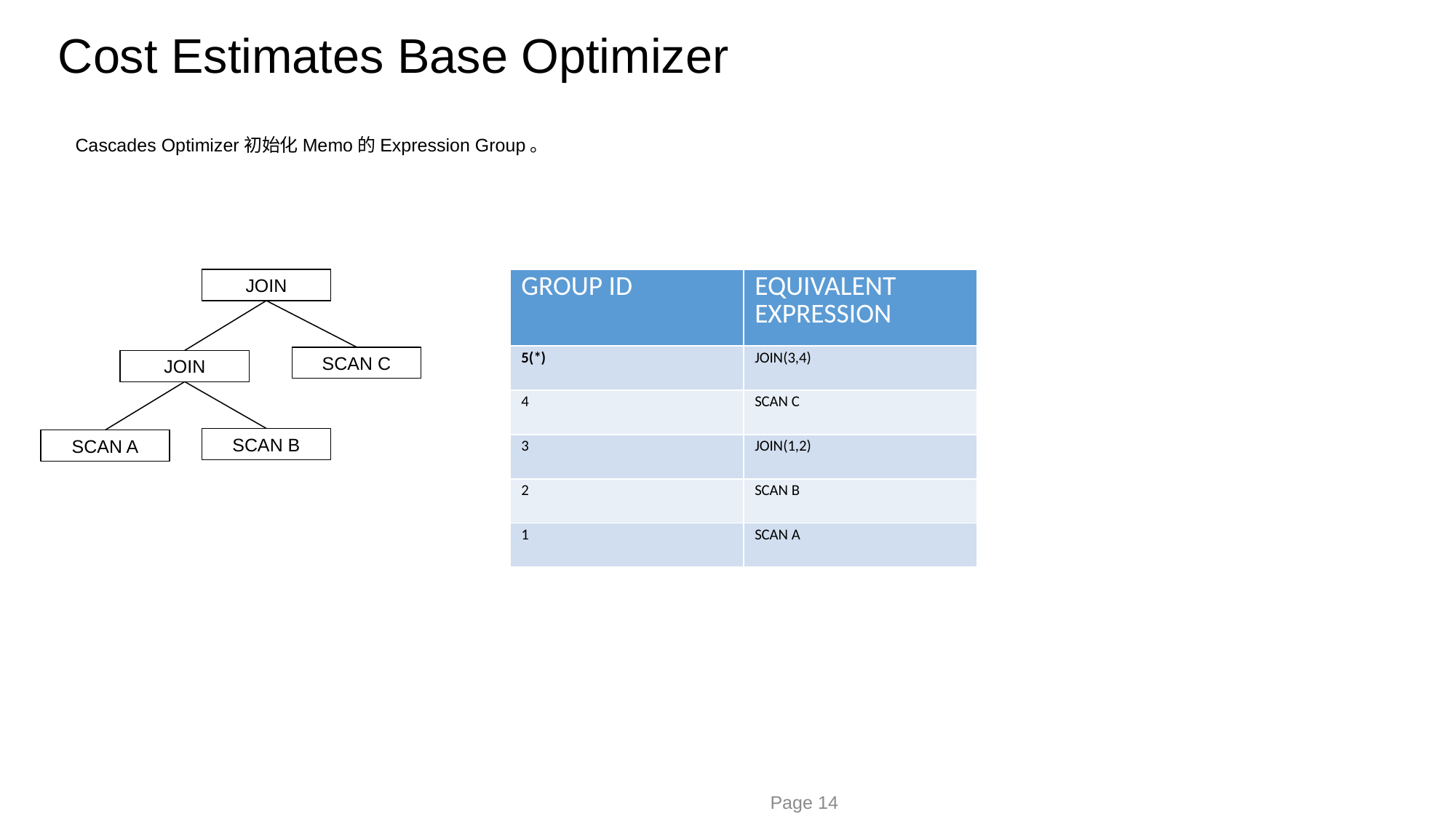

# Cost Estimates Base Optimizer
Cascades Optimizer初始化Memo的Expression Group。
JOIN
| GROUP ID | EQUIVALENT EXPRESSION |
| --- | --- |
| 5(\*) | JOIN(3,4) |
| 4 | SCAN C |
| 3 | JOIN(1,2) |
| 2 | SCAN B |
| 1 | SCAN A |
SCAN C
JOIN
SCAN B
SCAN A
Page 14